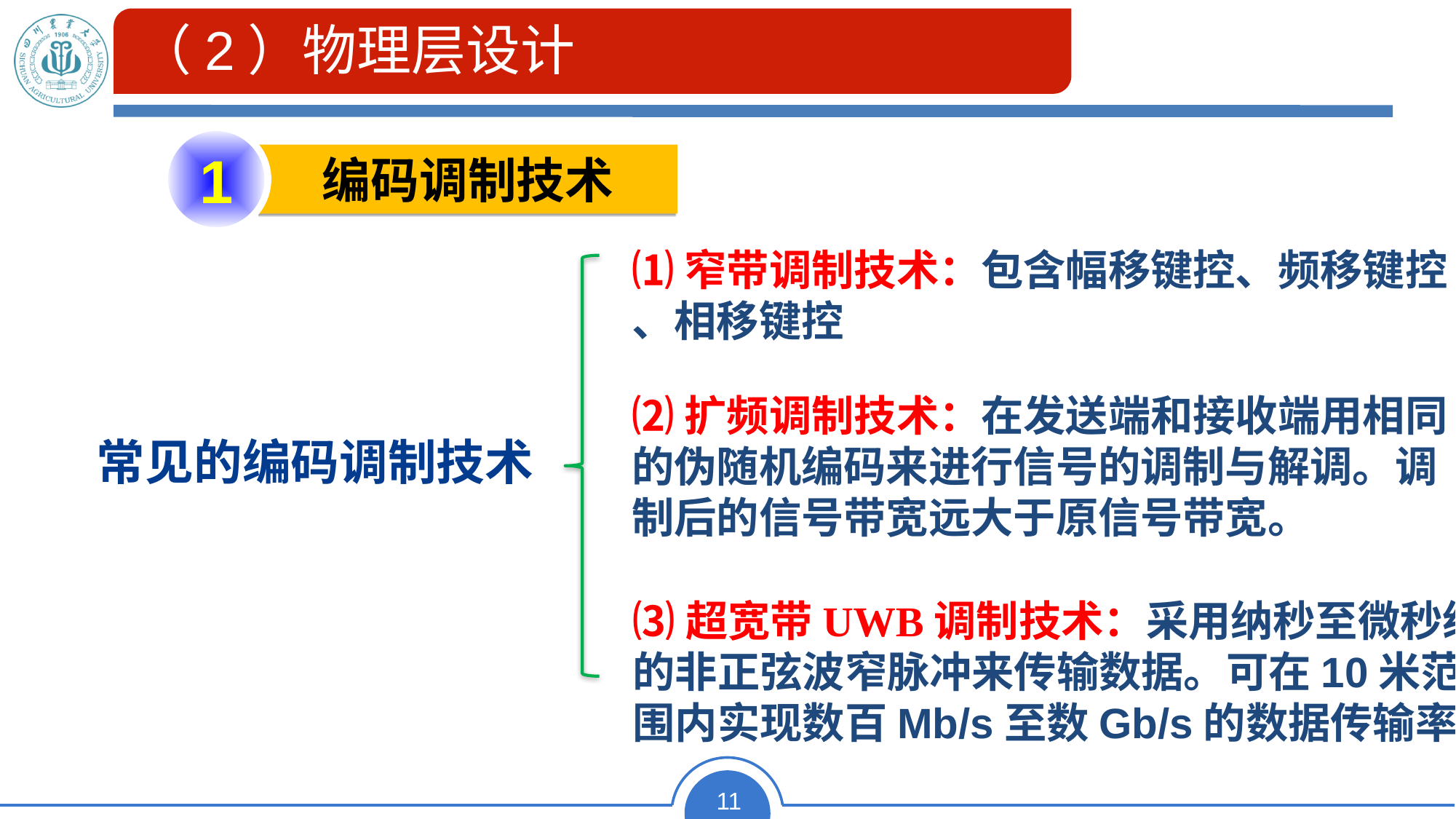

# （2）物理层设计
1
编码调制技术
⑴窄带调制技术：包含幅移键控、频移键控
、相移键控

⑵扩频调制技术：在发送端和接收端用相同
的伪随机编码来进行信号的调制与解调。调
制后的信号带宽远大于原信号带宽。
常见的编码调制技术
⑶超宽带UWB调制技术：采用纳秒至微秒级
的非正弦波窄脉冲来传输数据。可在10米范
围内实现数百Mb/s至数Gb/s的数据传输率。